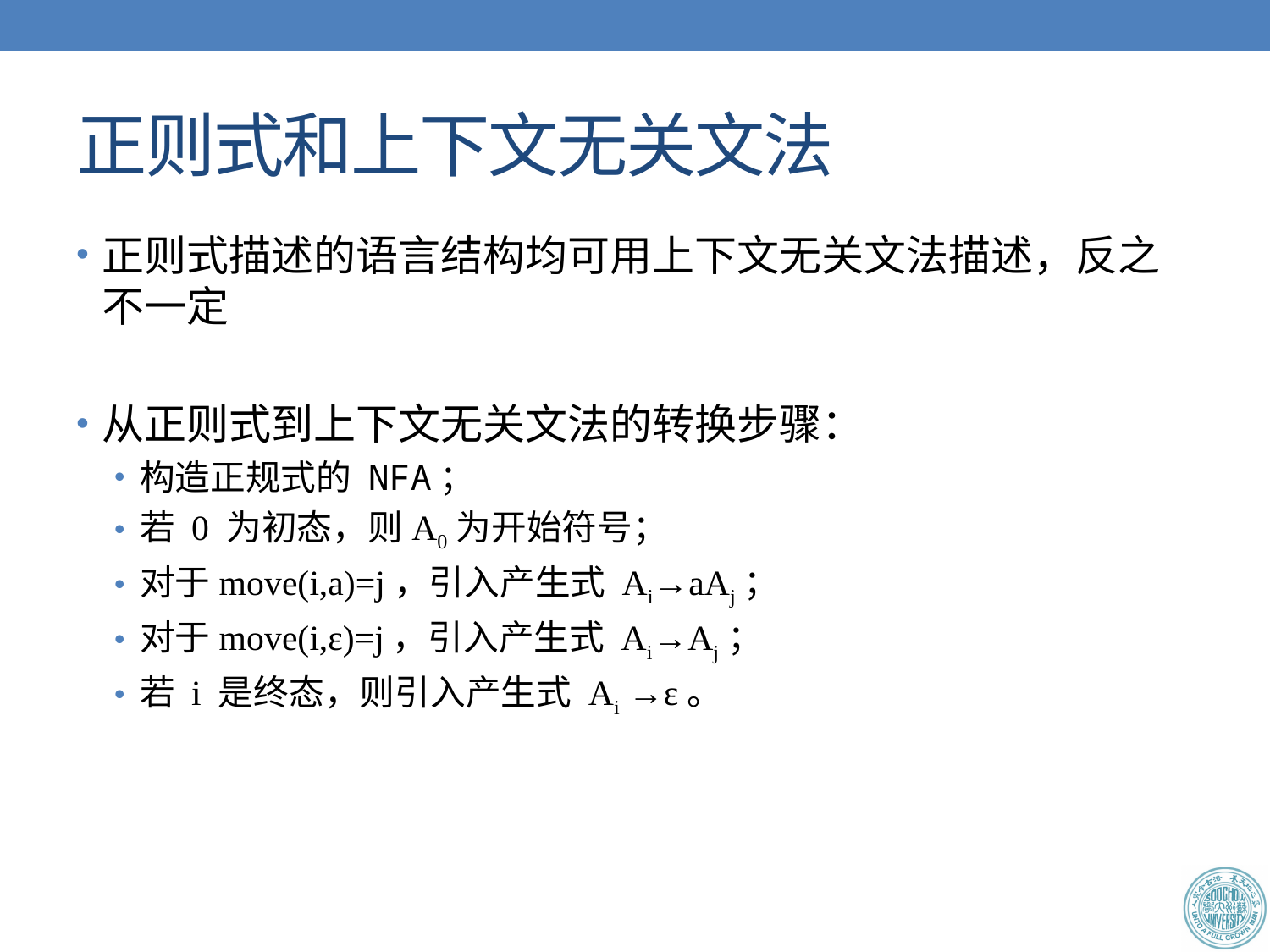

# 正则式和上下文无关文法
正则式描述的语言结构均可用上下文无关文法描述，反之不一定

从正则式到上下文无关文法的转换步骤：
构造正规式的 NFA；
若 0 为初态，则A0为开始符号；
对于move(i,a)=j，引入产生式 Ai→aAj；
对于move(i,ε)=j，引入产生式 Ai→Aj；
若 i 是终态，则引入产生式 Ai →ε。